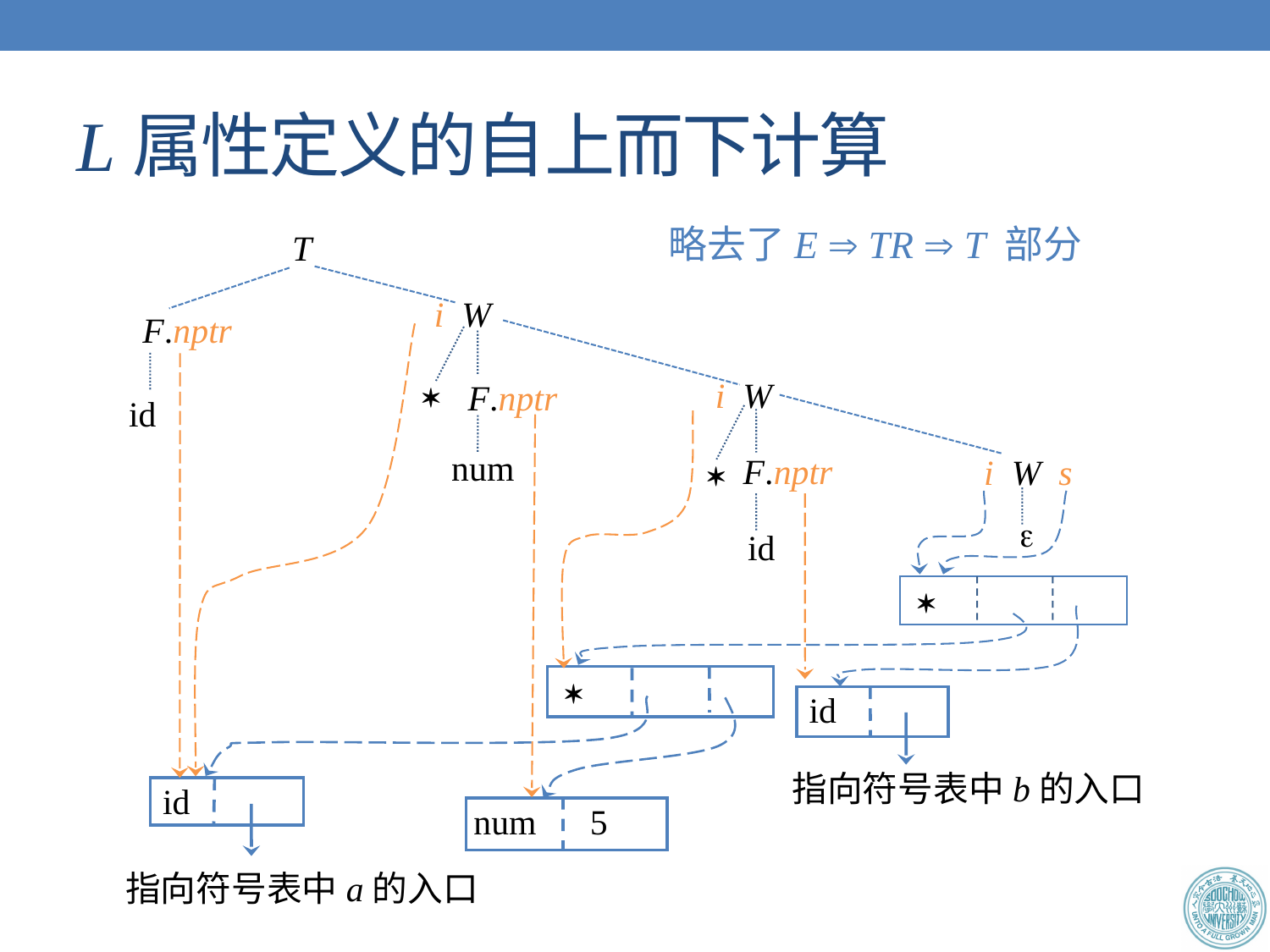

# L属性定义的自上而下计算
略去了E ⇒ TR ⇒ T 部分
T

i  W
F.nptr

∗
i  W
F.nptr
id

num
F.nptr
i  W  s
∗

ε
id
∗

∗

id

指向符号表中b的入口
id

num      5
指向符号表中a的入口